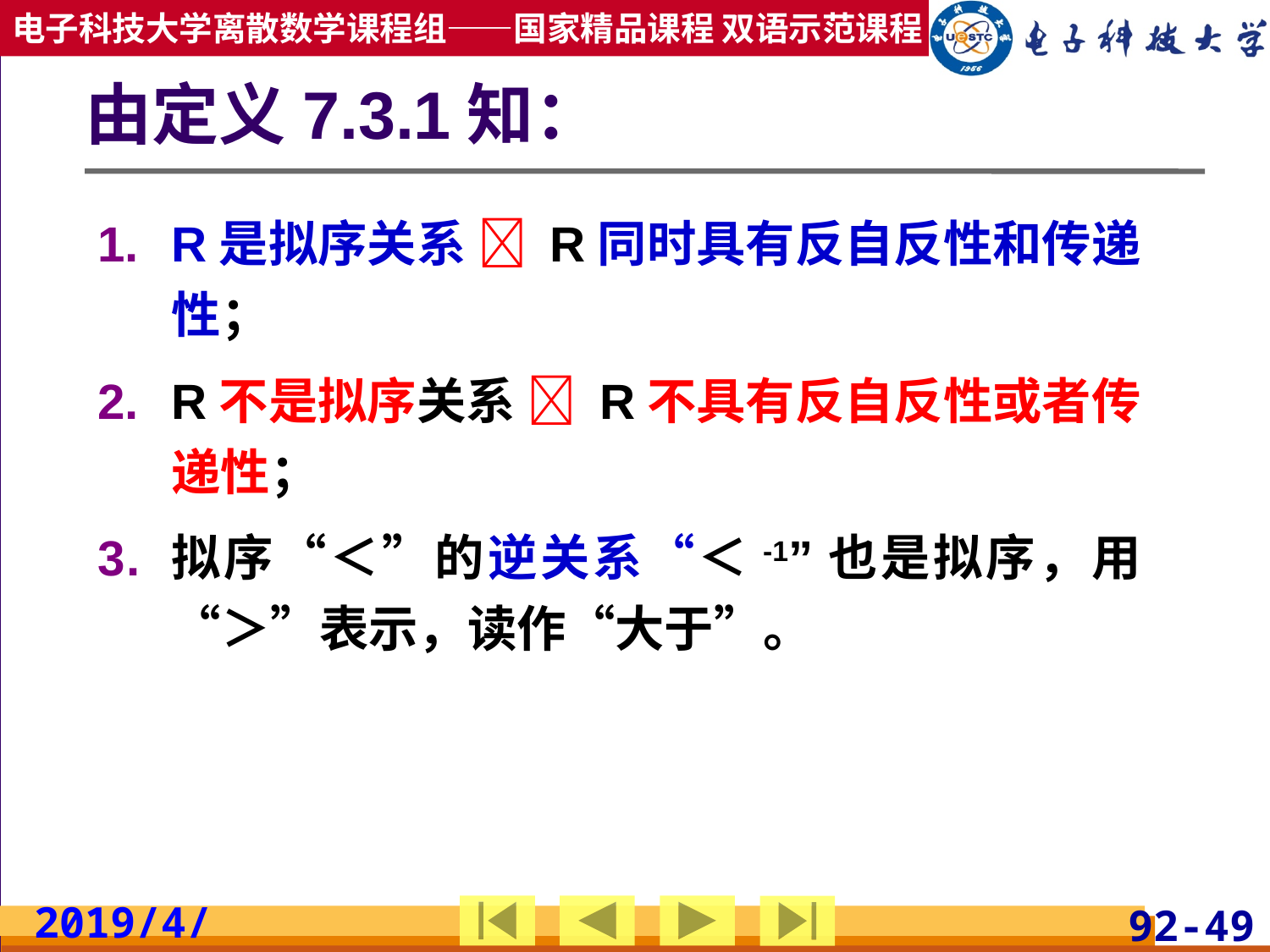

# 由定义7.3.1知：
R是拟序关系 ⇔ R同时具有反自反性和传递性；
R不是拟序关系 ⇔ R不具有反自反性或者传递性；
拟序“＜”的逆关系“＜-1”也是拟序，用“＞”表示，读作“大于”。
2019/4/17